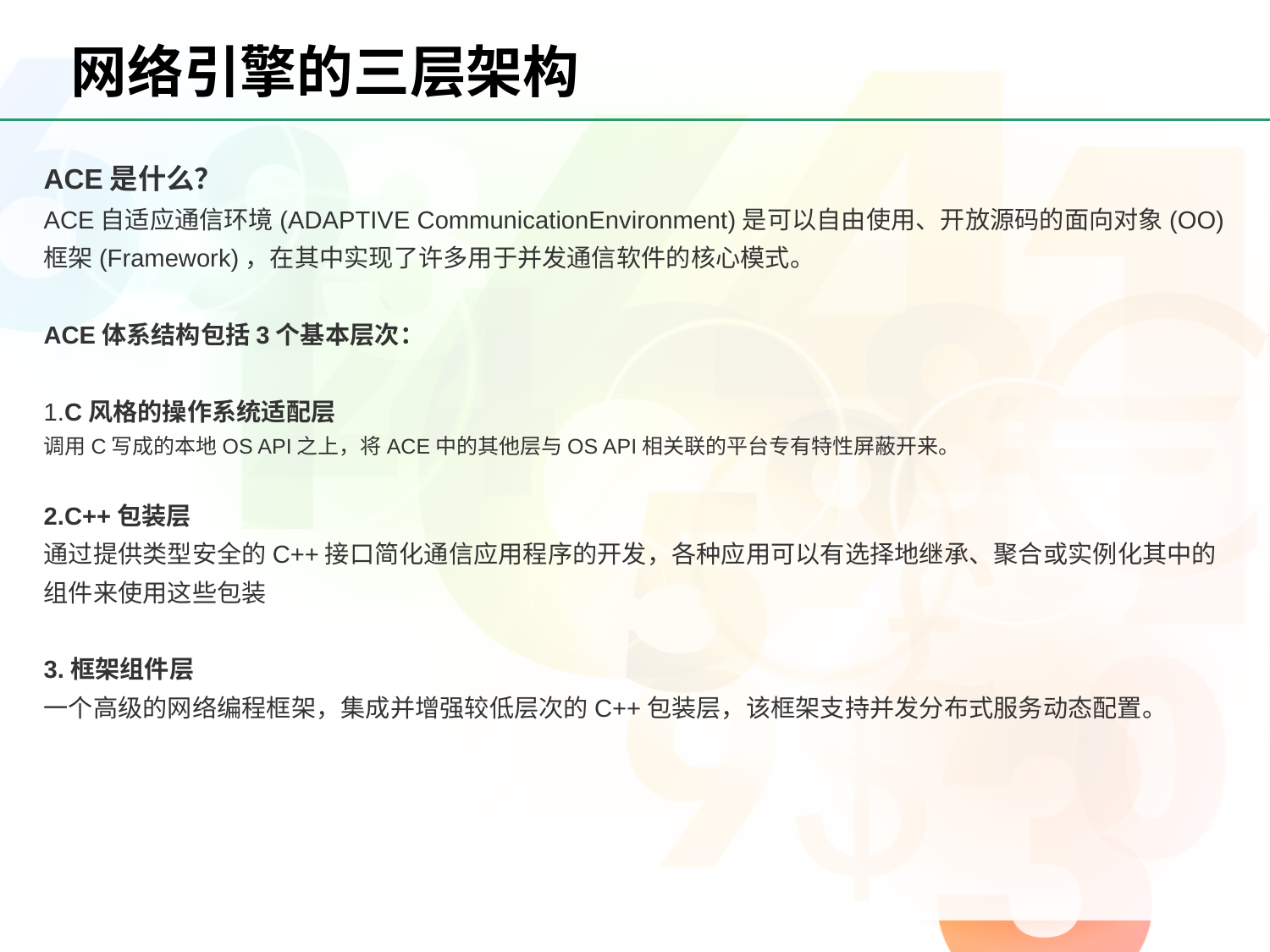

# 网络引擎的三层架构
ACE是什么？
ACE自适应通信环境(ADAPTIVE CommunicationEnvironment)是可以自由使用、开放源码的面向对象(OO)框架(Framework)，在其中实现了许多用于并发通信软件的核心模式。

ACE体系结构包括3个基本层次：

1.C风格的操作系统适配层
调用C写成的本地OS API之上，将ACE中的其他层与OS API相关联的平台专有特性屏蔽开来。

2.C++包装层
通过提供类型安全的C++接口简化通信应用程序的开发，各种应用可以有选择地继承、聚合或实例化其中的组件来使用这些包装

3.框架组件层
一个高级的网络编程框架，集成并增强较低层次的C++包装层，该框架支持并发分布式服务动态配置。